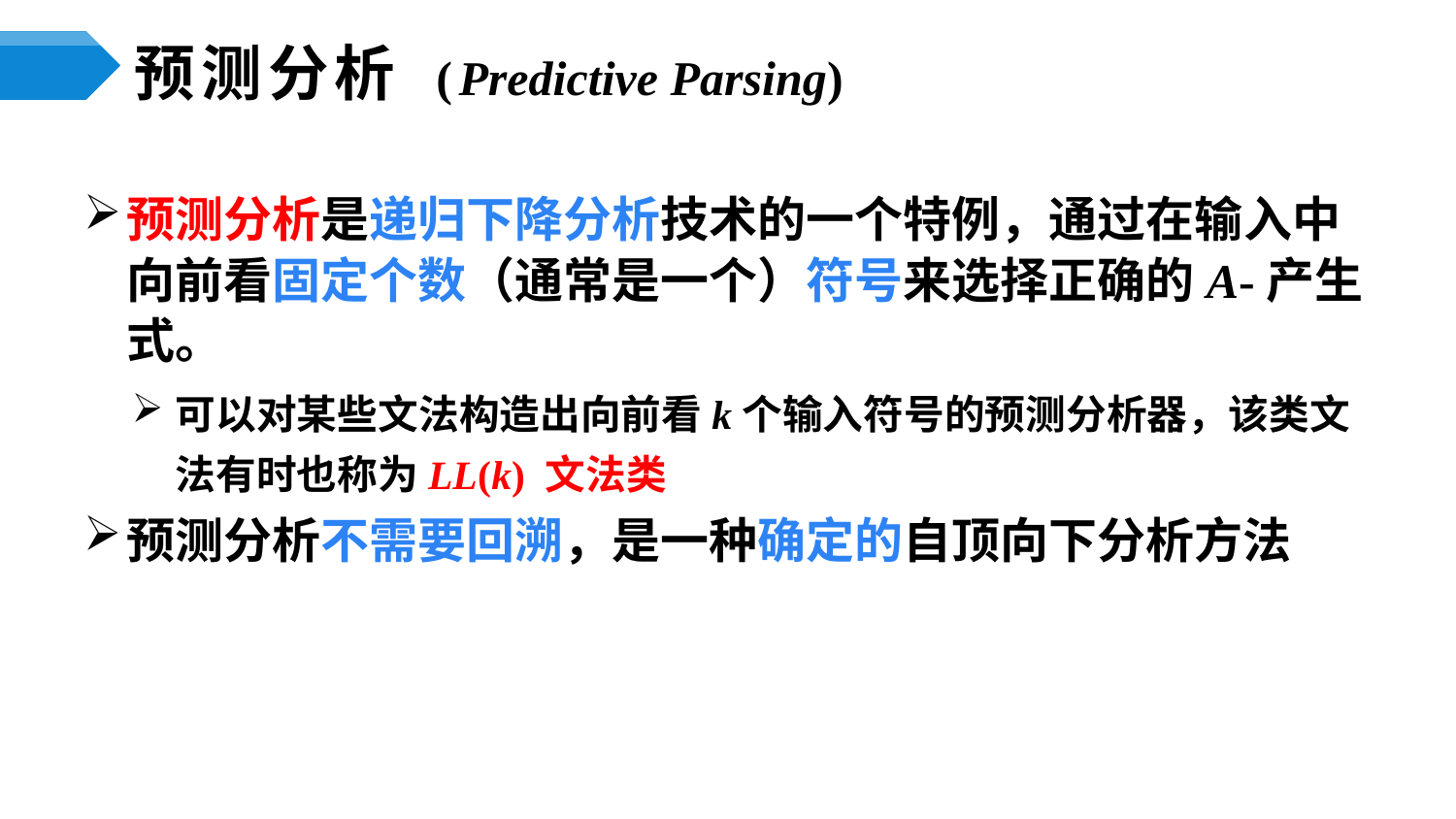

# 预测分析 (Predictive Parsing)
预测分析是递归下降分析技术的一个特例，通过在输入中向前看固定个数（通常是一个）符号来选择正确的A-产生式。
可以对某些文法构造出向前看k个输入符号的预测分析器，该类文法有时也称为LL(k) 文法类
预测分析不需要回溯，是一种确定的自顶向下分析方法